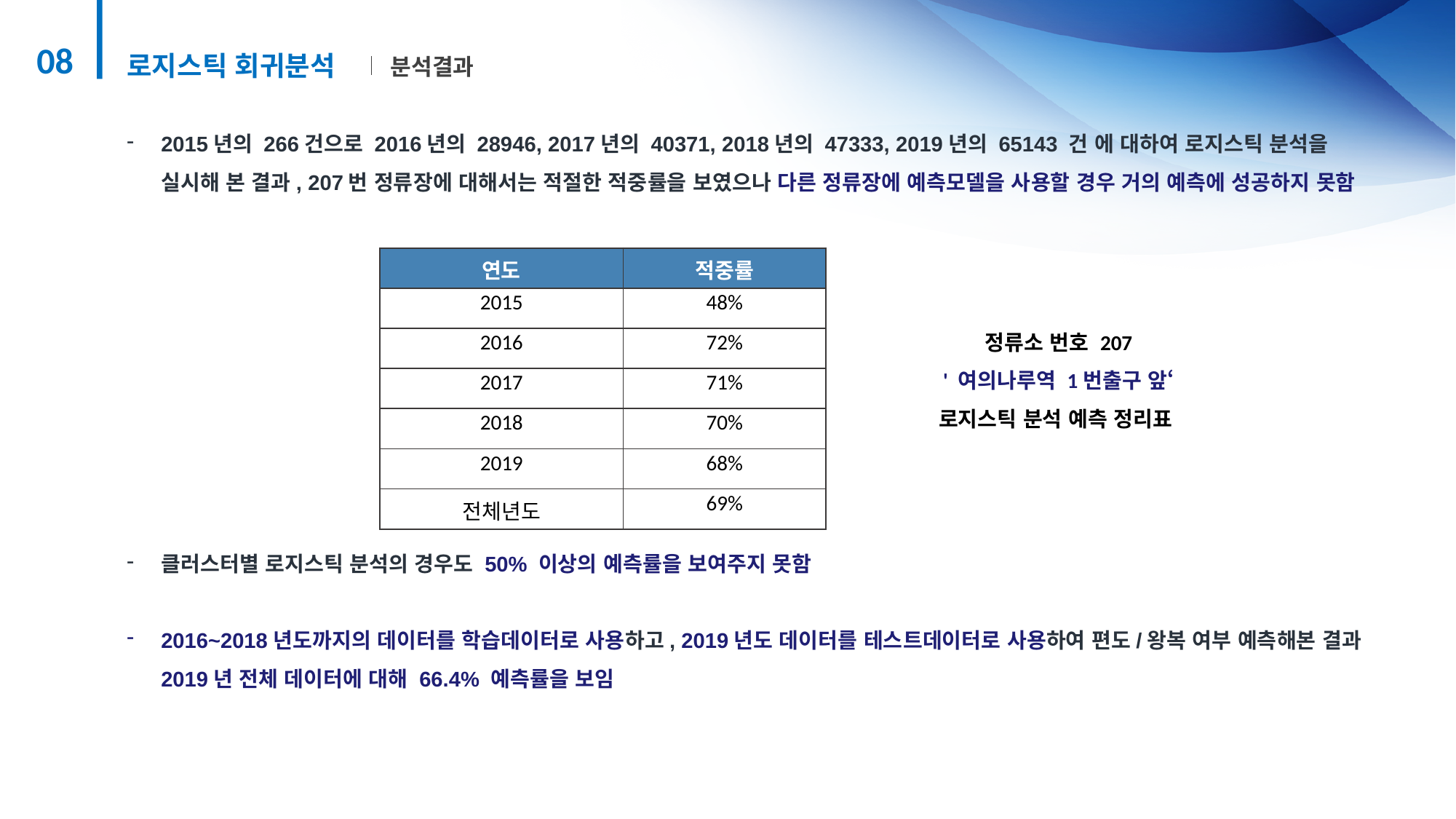

08

로지스틱 회귀분석
분석결과
2015년의 266건으로 2016년의 28946, 2017년의 40371, 2018년의 47333, 2019년의 65143 건 에 대하여 로지스틱 분석을 실시해 본 결과, 207번 정류장에 대해서는 적절한 적중률을 보였으나 다른 정류장에 예측모델을 사용할 경우 거의 예측에 성공하지 못함

클러스터별 로지스틱 분석의 경우도 50% 이상의 예측률을 보여주지 못함

2016~2018년도까지의 데이터를 학습데이터로 사용하고, 2019년도 데이터를 테스트데이터로 사용하여 편도/왕복 여부 예측해본 결과 2019년 전체 데이터에 대해 66.4% 예측률을 보임

| 연도 | 적중률 |
| --- | --- |
| 2015 | 48% |
| 2016 | 72% |
| 2017 | 71% |
| 2018 | 70% |
| 2019 | 68% |
| 전체년도 | 69% |
정류소 번호 207
' 여의나루역 1번출구 앞‘
로지스틱 분석 예측 정리표